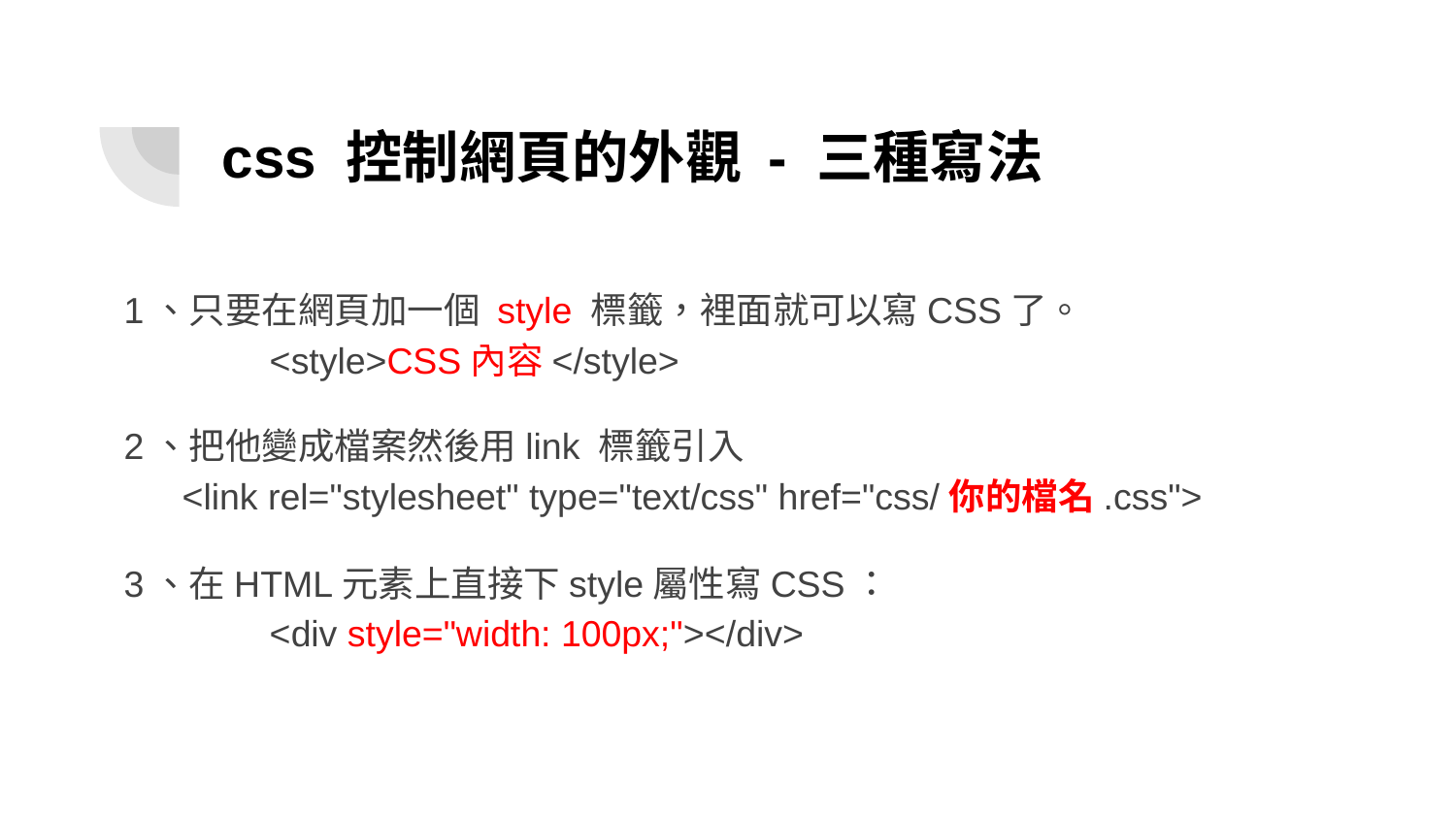

# css 控制網頁的外觀 - 三種寫法
1、只要在網頁加一個 style 標籤，裡面就可以寫CSS了。
	<style>CSS內容</style>
2、把他變成檔案然後用link 標籤引入
      <link rel="stylesheet" type="text/css" href="css/你的檔名.css">
3、在HTML元素上直接下style屬性寫CSS：
	<div style="width: 100px;"></div>